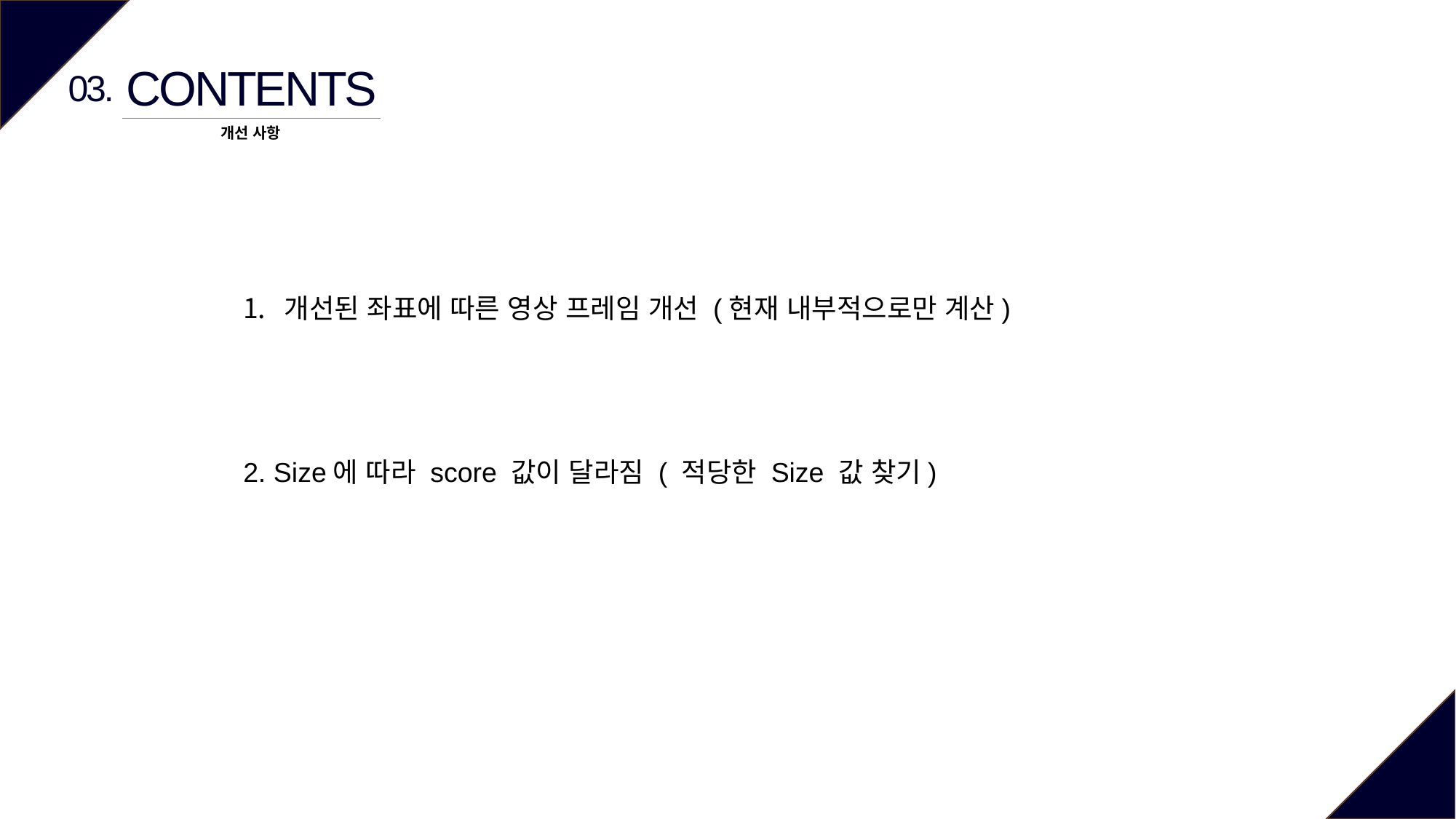

CONTENTS
03.
개선 사항
개선된 좌표에 따른 영상 프레임 개선 (현재 내부적으로만 계산)

2. Size에 따라 score 값이 달라짐 ( 적당한 Size 값 찾기)